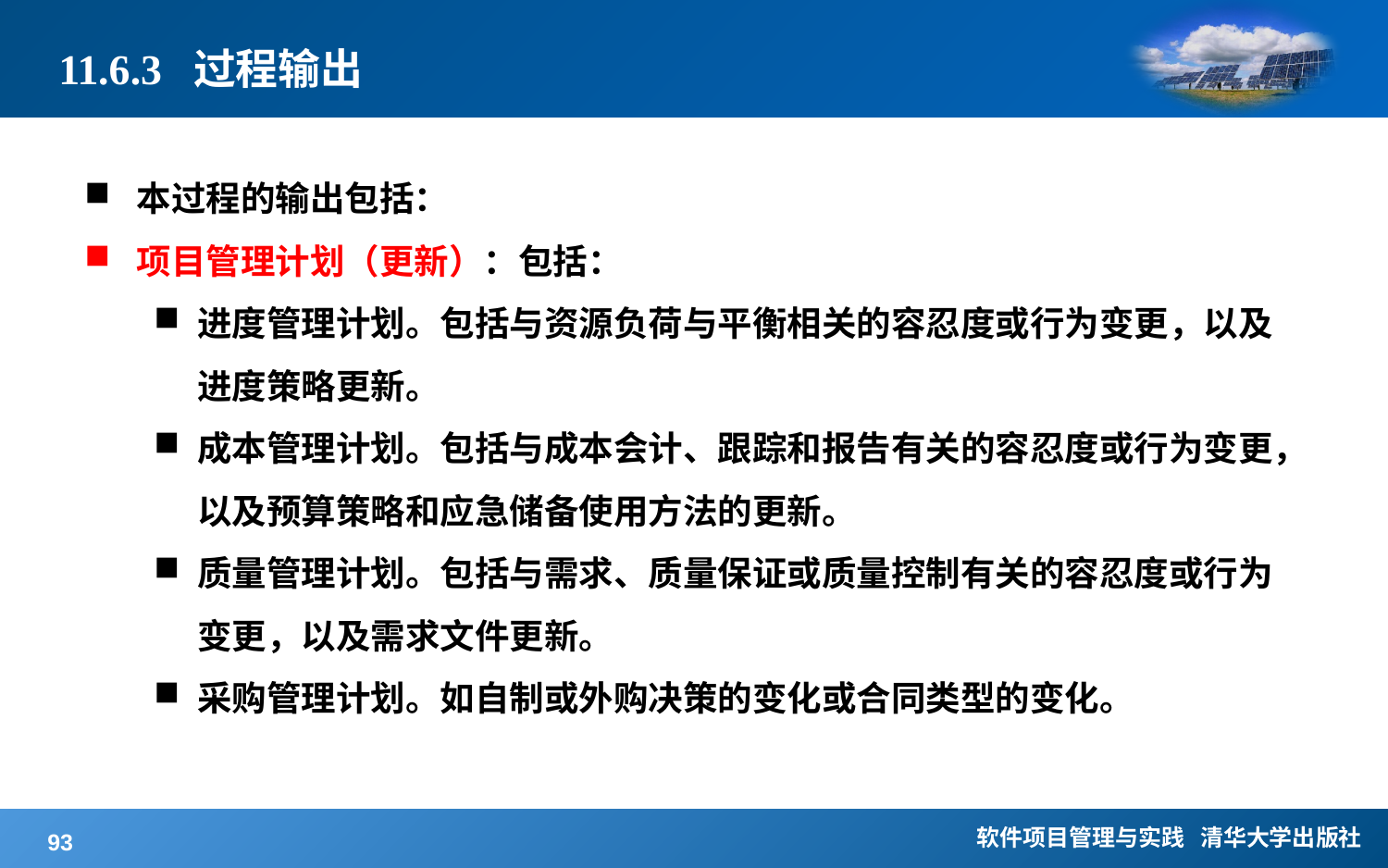

# 11.6.3  过程输出
本过程的输出包括：
项目管理计划（更新）：包括：
进度管理计划。包括与资源负荷与平衡相关的容忍度或行为变更，以及进度策略更新。
成本管理计划。包括与成本会计、跟踪和报告有关的容忍度或行为变更，以及预算策略和应急储备使用方法的更新。
质量管理计划。包括与需求、质量保证或质量控制有关的容忍度或行为变更，以及需求文件更新。
采购管理计划。如自制或外购决策的变化或合同类型的变化。